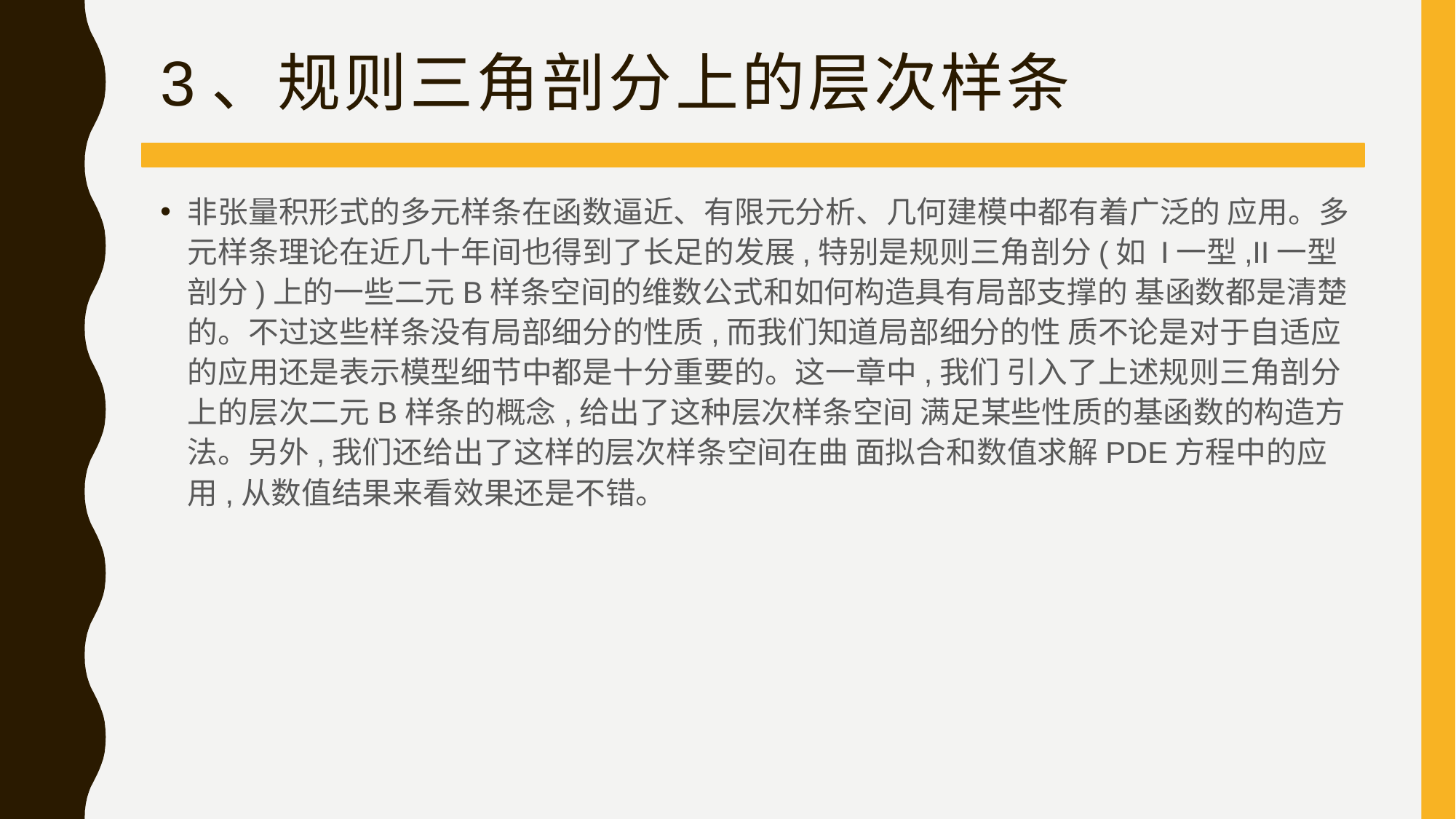

# 3、规则三角剖分上的层次样条

非张量积形式的多元样条在函数逼近、有限元分析、几何建模中都有着广泛的 应用。多元样条理论在近几十年间也得到了长足的发展,特别是规则三角剖分(如 I一型,II一型剖分)上的一些二元B样条空间的维数公式和如何构造具有局部支撑的 基函数都是清楚的。不过这些样条没有局部细分的性质,而我们知道局部细分的性 质不论是对于自适应的应用还是表示模型细节中都是十分重要的。这一章中,我们 引入了上述规则三角剖分上的层次二元B样条的概念,给出了这种层次样条空间 满足某些性质的基函数的构造方法。另外,我们还给出了这样的层次样条空间在曲 面拟合和数值求解PDE方程中的应用,从数值结果来看效果还是不错。